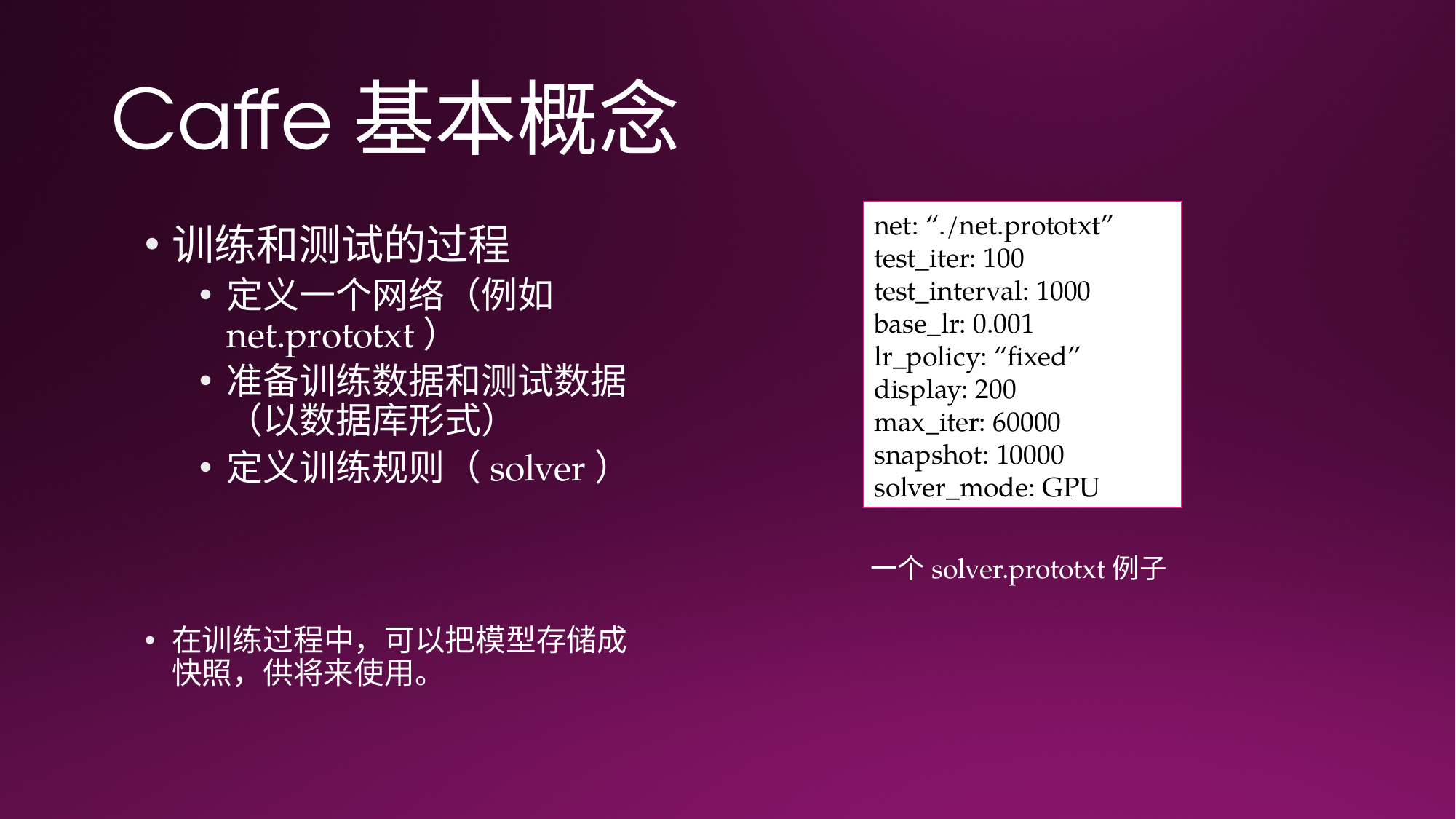

# Caffe基本概念
net: “./net.prototxt”
test_iter: 100
test_interval: 1000
base_lr: 0.001
lr_policy: “fixed”
display: 200
max_iter: 60000
snapshot: 10000
solver_mode: GPU
训练和测试的过程
定义一个网络（例如net.prototxt）
准备训练数据和测试数据（以数据库形式）
定义训练规则（solver）

在训练过程中，可以把模型存储成快照，供将来使用。

一个solver.prototxt例子